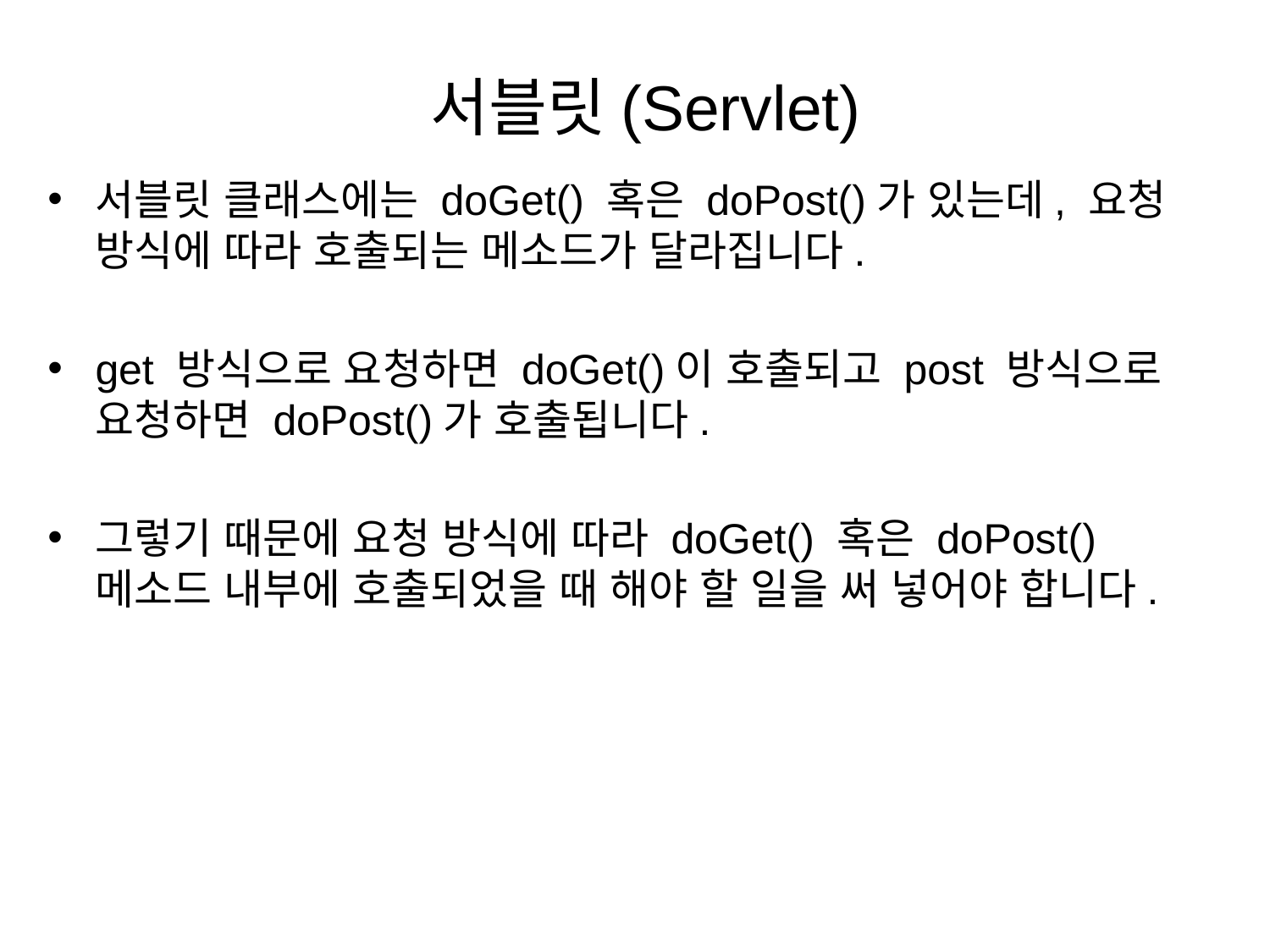

# 서블릿(Servlet)
서블릿 클래스에는 doGet() 혹은 doPost()가 있는데, 요청 방식에 따라 호출되는 메소드가 달라집니다.

get 방식으로 요청하면 doGet()이 호출되고 post 방식으로 요청하면 doPost()가 호출됩니다.

그렇기 때문에 요청 방식에 따라 doGet() 혹은 doPost() 메소드 내부에 호출되었을 때 해야 할 일을 써 넣어야 합니다.